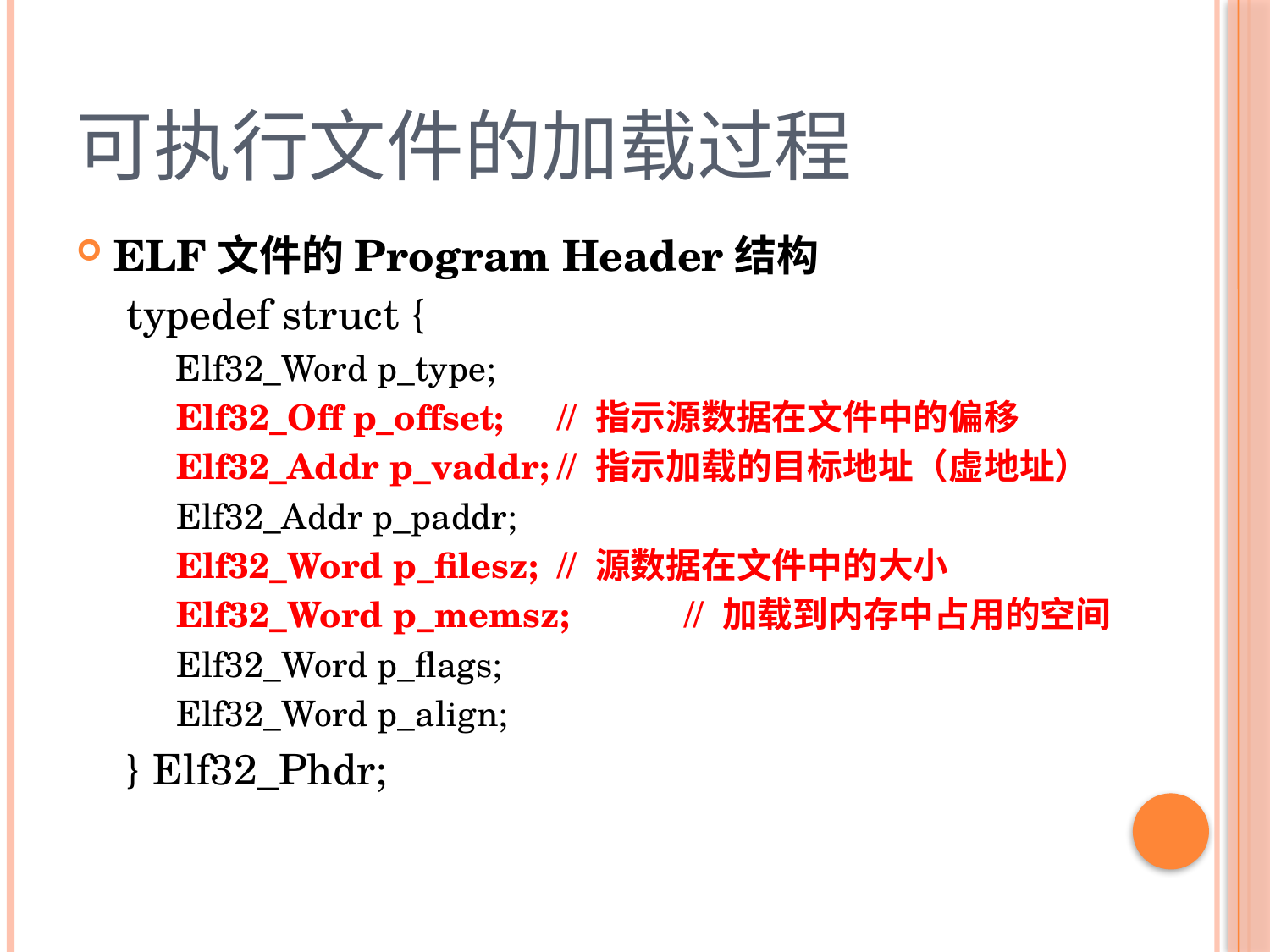

# 可执行文件的加载过程
ELF文件的Program Header结构
typedef struct {
	Elf32_Word p_type;
	Elf32_Off p_offset;  	// 指示源数据在文件中的偏移
	Elf32_Addr p_vaddr;	// 指示加载的目标地址（虚地址）
	Elf32_Addr p_paddr;
	Elf32_Word p_filesz;	// 源数据在文件中的大小
	Elf32_Word p_memsz;	// 加载到内存中占用的空间
	Elf32_Word p_flags;
	Elf32_Word p_align;
} Elf32_Phdr;